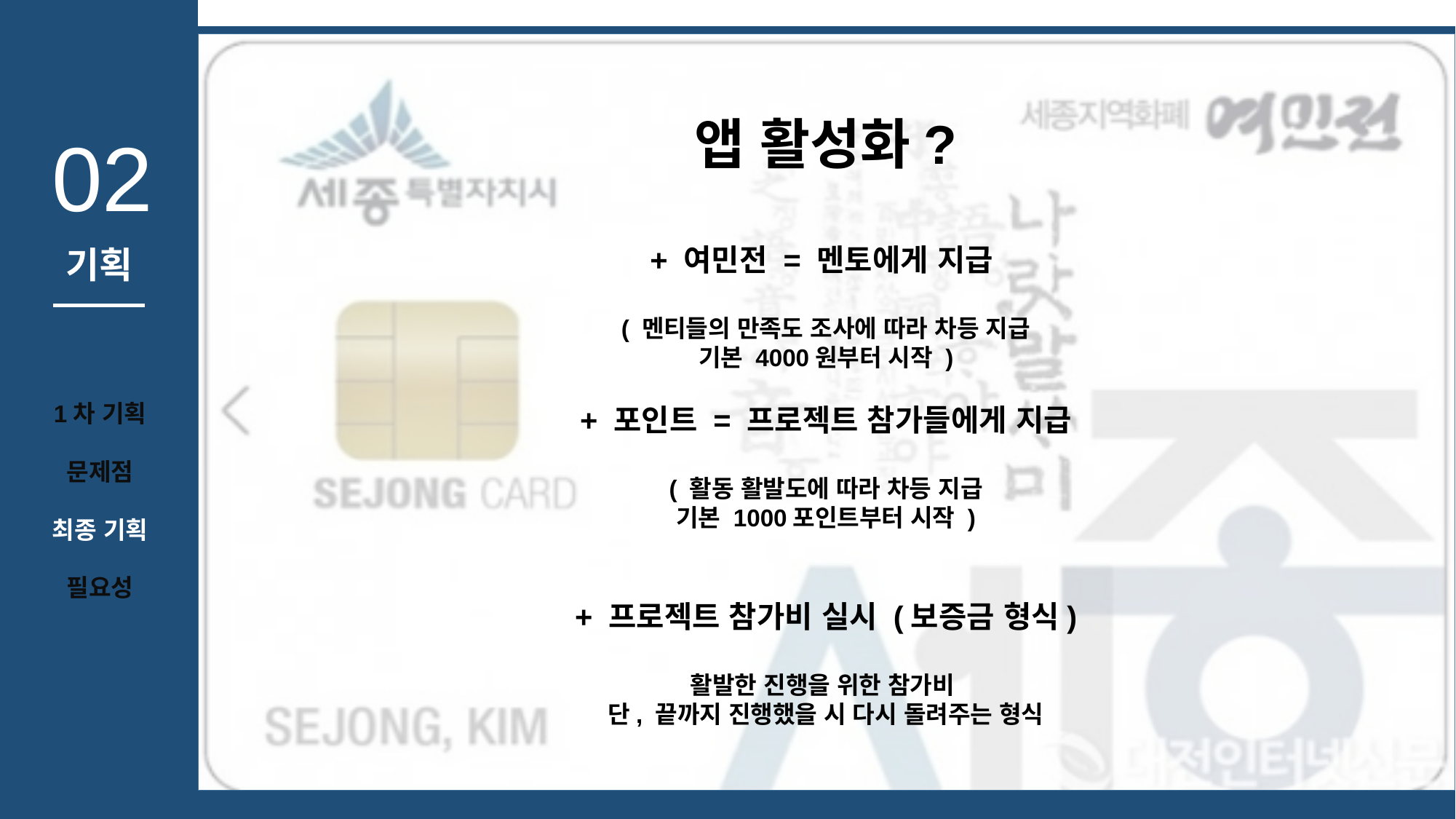

앱 활성화?

+ 여민전 = 멘토에게 지급

( 멘티들의 만족도 조사에 따라 차등 지급
기본 4000원부터 시작 )

+ 포인트 = 프로젝트 참가들에게 지급

( 활동 활발도에 따라 차등 지급
기본 1000포인트부터 시작 )

+ 프로젝트 참가비 실시 (보증금 형식)

활발한 진행을 위한 참가비
단, 끝까지 진행했을 시 다시 돌려주는 형식
02
기획
1차 기획

문제점

최종 기획

필요성